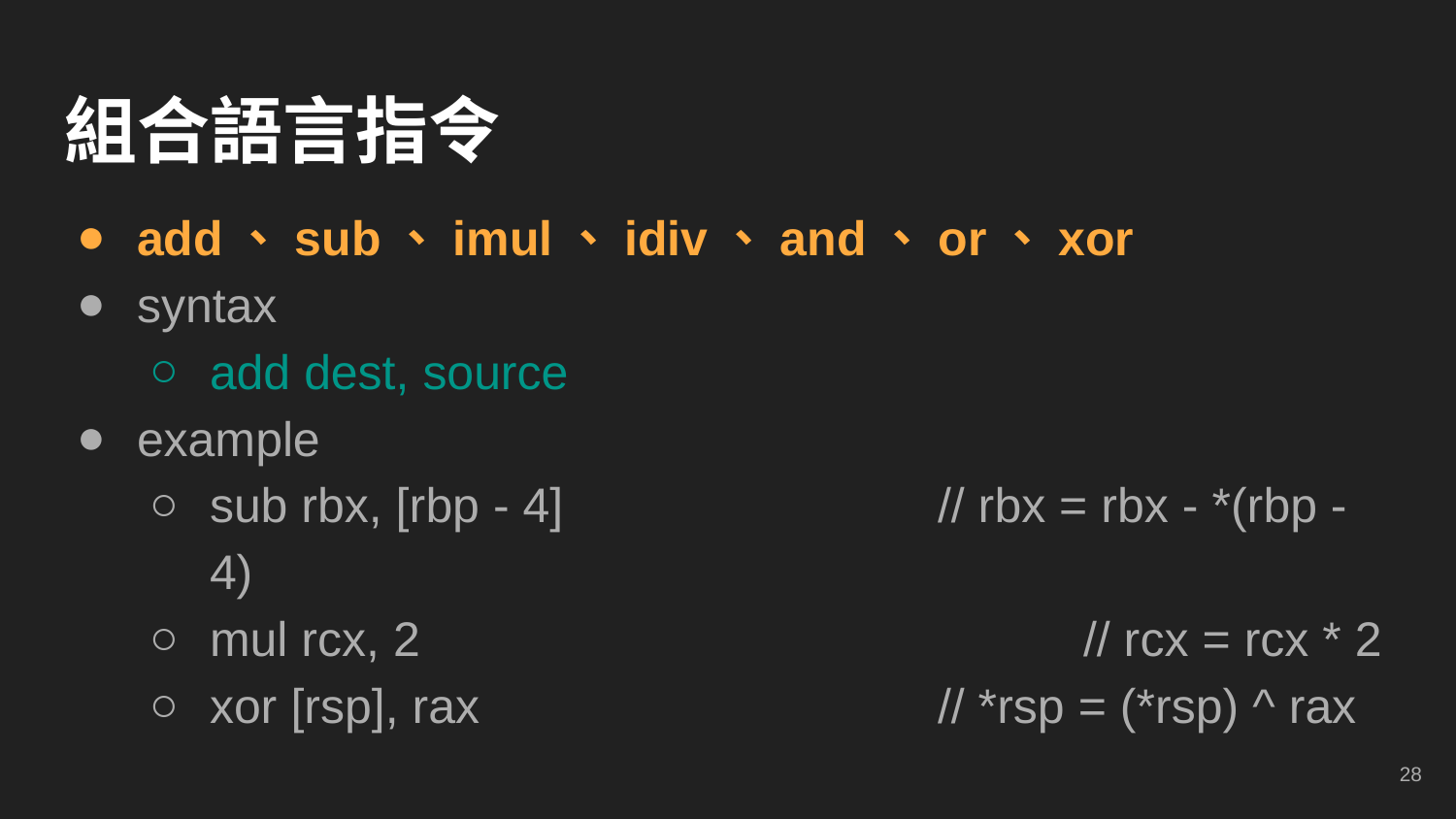

# 組合語言指令
add、sub、imul、idiv、and、or、xor
syntax
add dest, source
example
sub rbx, [rbp - 4]			// rbx = rbx - *(rbp - 4)
mul rcx, 2					// rcx = rcx * 2
xor [rsp], rax				// *rsp = (*rsp) ^ rax
28